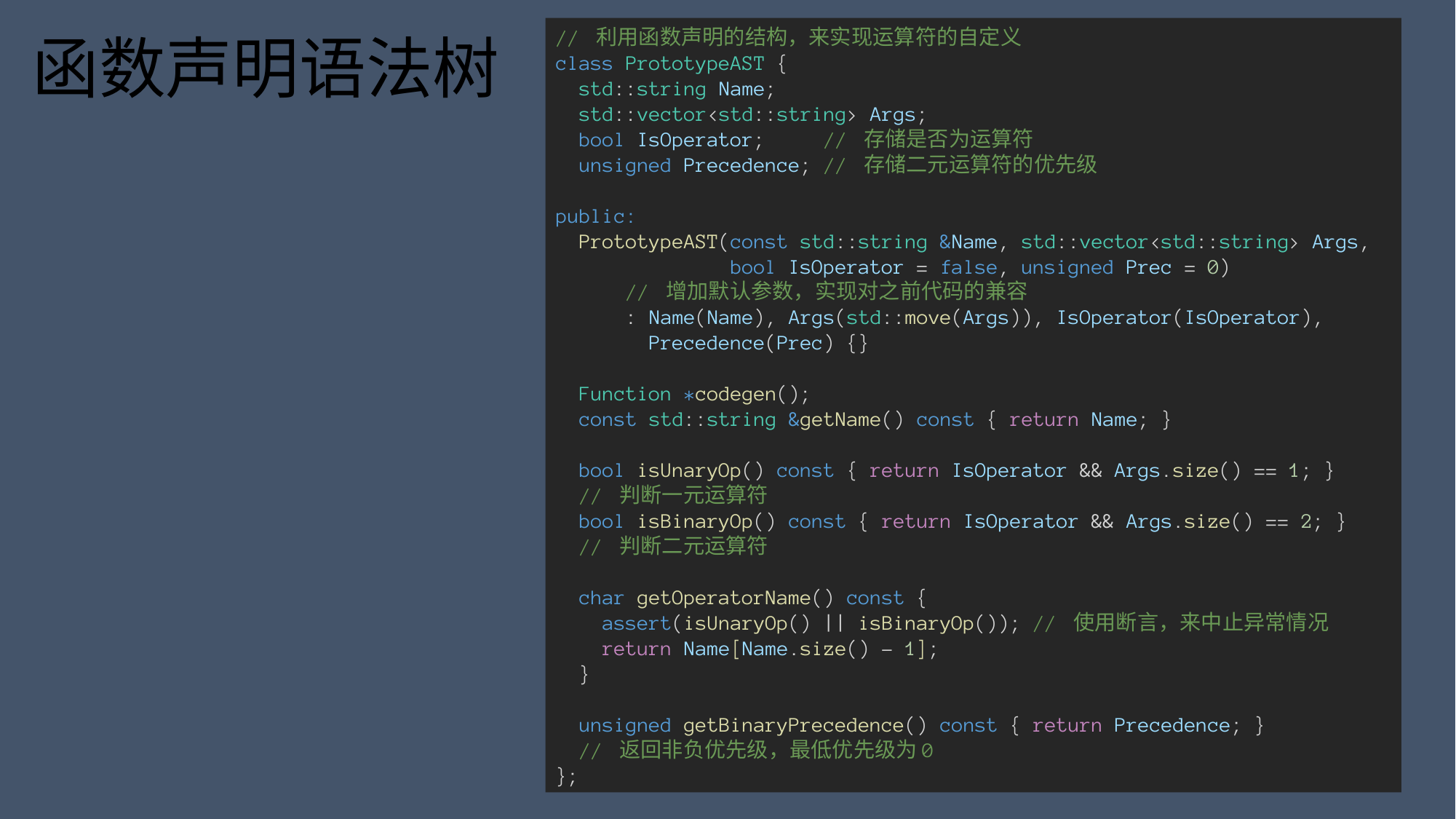

# 函数声明语法树
// 利用函数声明的结构，来实现运算符的自定义
class PrototypeAST {
  std::string Name;
  std::vector<std::string> Args;
  bool IsOperator;     // 存储是否为运算符
  unsigned Precedence; // 存储二元运算符的优先级
public:
  PrototypeAST(const std::string &Name, std::vector<std::string> Args,
               bool IsOperator = false, unsigned Prec = 0)
      // 增加默认参数，实现对之前代码的兼容
      : Name(Name), Args(std::move(Args)), IsOperator(IsOperator),
        Precedence(Prec) {}
  Function *codegen();
  const std::string &getName() const { return Name; }
  bool isUnaryOp() const { return IsOperator && Args.size() == 1; }
  // 判断一元运算符
  bool isBinaryOp() const { return IsOperator && Args.size() == 2; }
  // 判断二元运算符
  char getOperatorName() const {
    assert(isUnaryOp() || isBinaryOp()); // 使用断言，来中止异常情况
    return Name[Name.size() - 1];
  }
  unsigned getBinaryPrecedence() const { return Precedence; }
  // 返回非负优先级，最低优先级为0
};